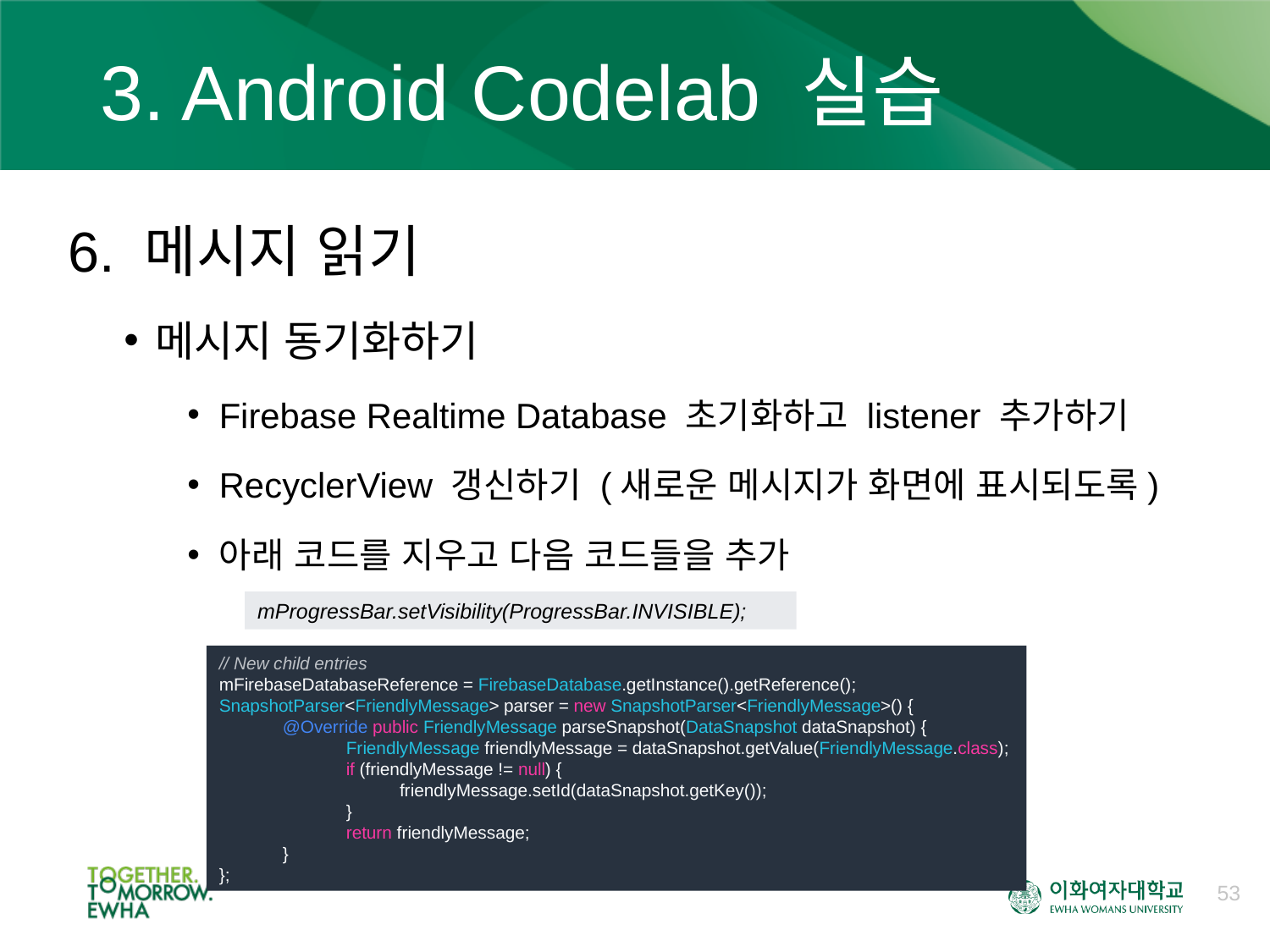

# 3. Android Codelab 실습
6. 메시지 읽기
메시지 동기화하기
Firebase Realtime Database 초기화하고 listener 추가하기
RecyclerView 갱신하기 (새로운 메시지가 화면에 표시되도록)
아래 코드를 지우고 다음 코드들을 추가

mProgressBar.setVisibility(ProgressBar.INVISIBLE);
// New child entries
mFirebaseDatabaseReference = FirebaseDatabase.getInstance().getReference();
SnapshotParser<FriendlyMessage> parser = new SnapshotParser<FriendlyMessage>() {
@Override public FriendlyMessage parseSnapshot(DataSnapshot dataSnapshot) {
FriendlyMessage friendlyMessage = dataSnapshot.getValue(FriendlyMessage.class);
if (friendlyMessage != null) {
           friendlyMessage.setId(dataSnapshot.getKey());
}
return friendlyMessage;
}
};
53